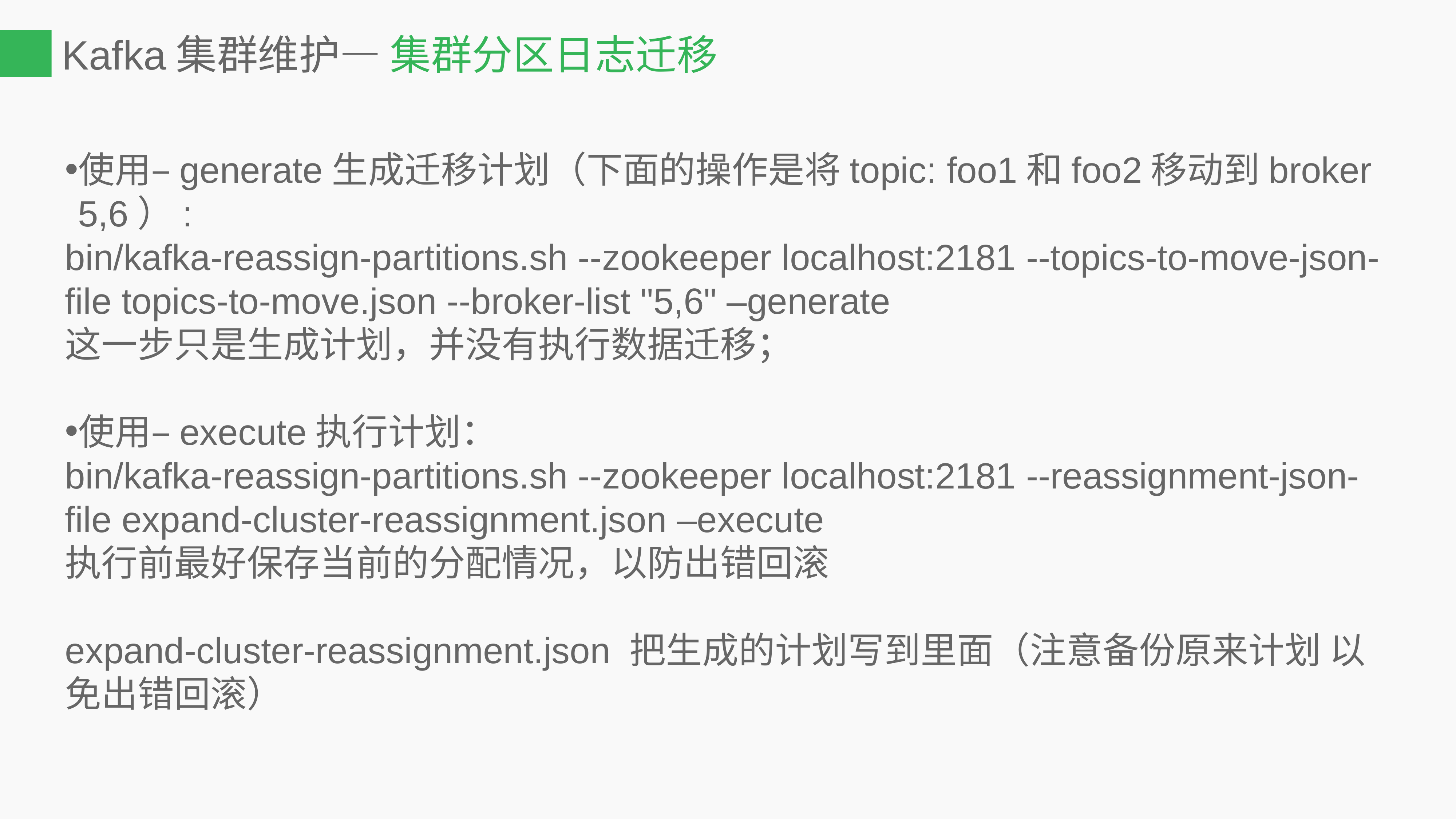

Kafka集群维护— 集群分区日志迁移
使用–generate生成迁移计划（下面的操作是将topic: foo1和foo2移动到broker 5,6）:
bin/kafka-reassign-partitions.sh --zookeeper localhost:2181 --topics-to-move-json-file topics-to-move.json --broker-list "5,6" –generate
这一步只是生成计划，并没有执行数据迁移；

使用–execute执行计划：
bin/kafka-reassign-partitions.sh --zookeeper localhost:2181 --reassignment-json-file expand-cluster-reassignment.json –execute
执行前最好保存当前的分配情况，以防出错回滚

expand-cluster-reassignment.json 把生成的计划写到里面（注意备份原来计划 以免出错回滚）